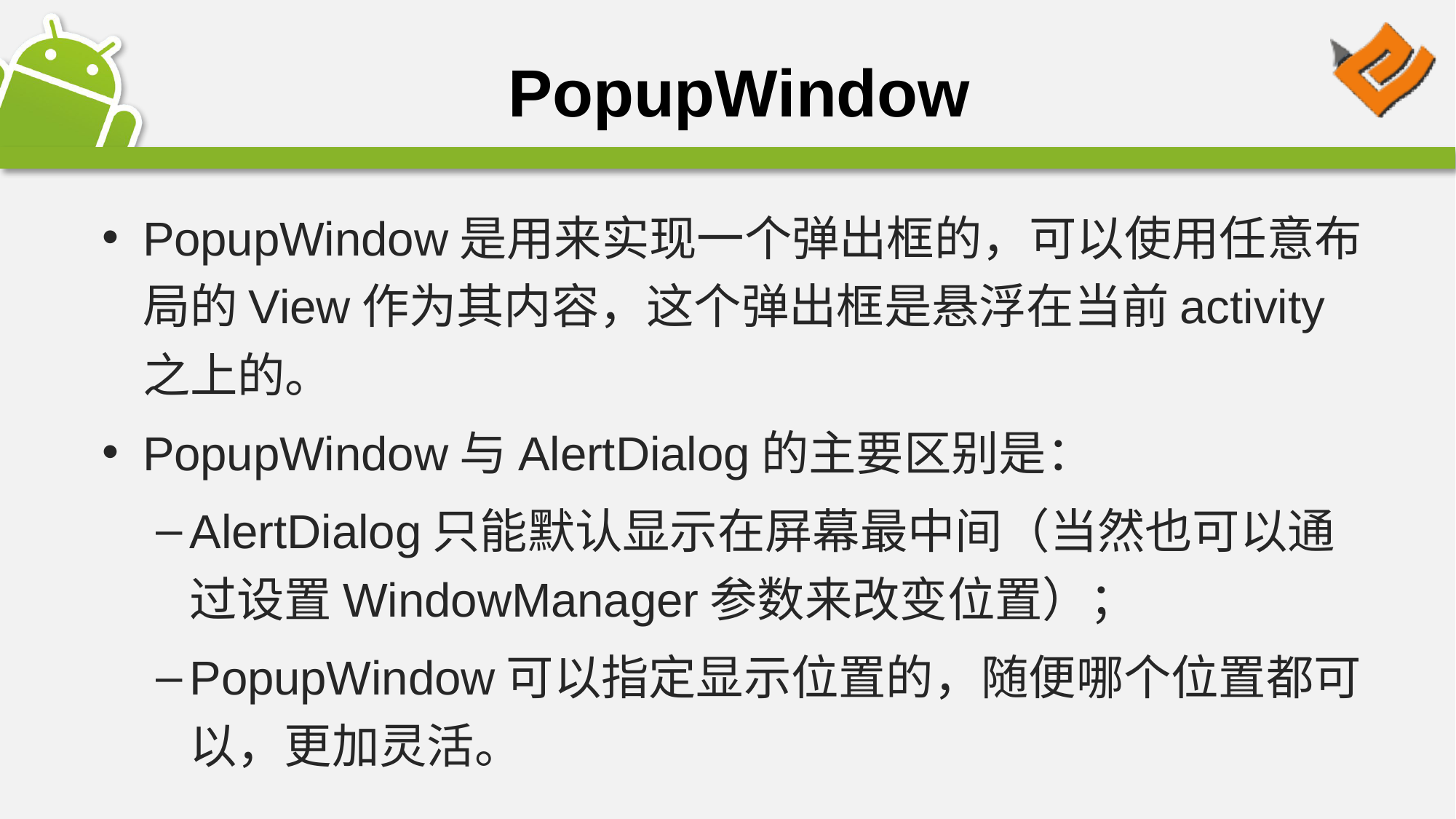

# PopupWindow
PopupWindow是用来实现一个弹出框的，可以使用任意布局的View作为其内容，这个弹出框是悬浮在当前activity之上的。
PopupWindow与AlertDialog的主要区别是：
AlertDialog只能默认显示在屏幕最中间（当然也可以通过设置WindowManager参数来改变位置）；
PopupWindow可以指定显示位置的，随便哪个位置都可以，更加灵活。